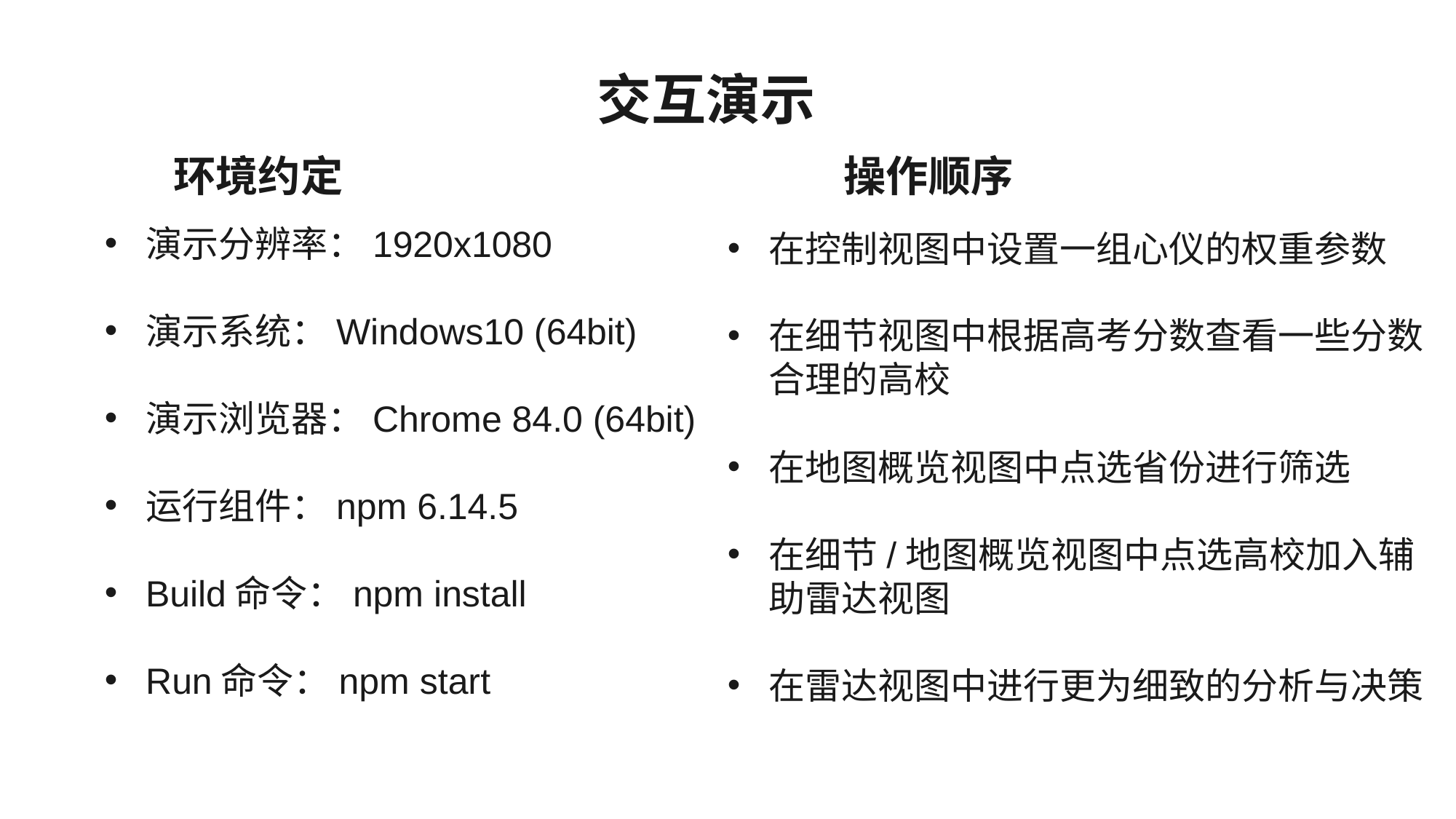

交互演示
环境约定
操作顺序
演示分辨率：1920x1080

演示系统：Windows10 (64bit)

演示浏览器：Chrome 84.0 (64bit)

运行组件：npm 6.14.5

Build命令：npm install

Run命令：npm start

在控制视图中设置一组心仪的权重参数

在细节视图中根据高考分数查看一些分数合理的高校

在地图概览视图中点选省份进行筛选

在细节/地图概览视图中点选高校加入辅助雷达视图

在雷达视图中进行更为细致的分析与决策